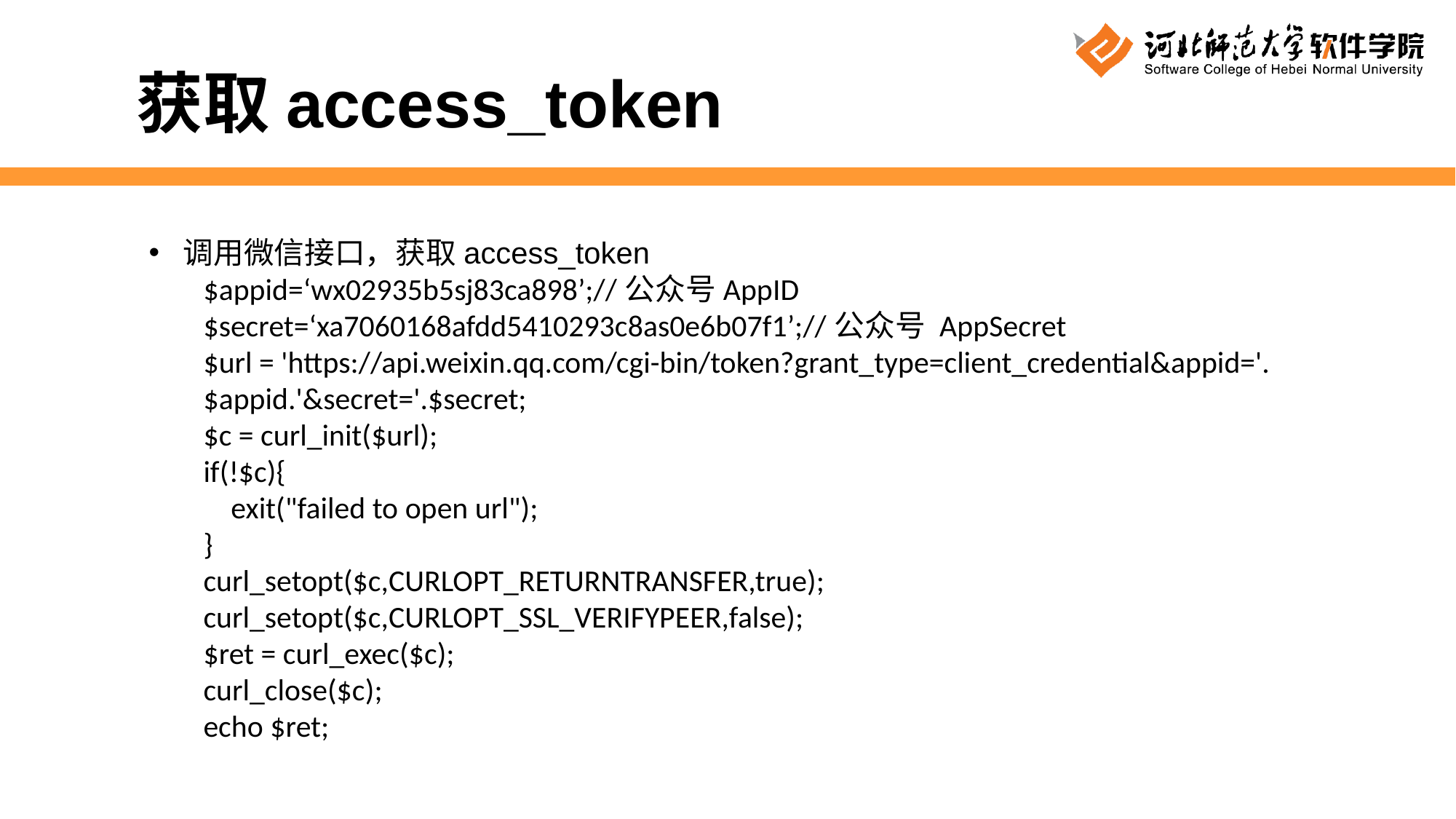

获取access_token
调用微信接口，获取access_token
$appid=‘wx02935b5sj83ca898’;//公众号AppID
$secret=‘xa7060168afdd5410293c8as0e6b07f1’;//公众号 AppSecret
$url = 'https://api.weixin.qq.com/cgi-bin/token?grant_type=client_credential&appid='.
$appid.'&secret='.$secret;
$c = curl_init($url);
if(!$c){
    exit("failed to open url");
}
curl_setopt($c,CURLOPT_RETURNTRANSFER,true);
curl_setopt($c,CURLOPT_SSL_VERIFYPEER,false);
$ret = curl_exec($c);
curl_close($c);
echo $ret;